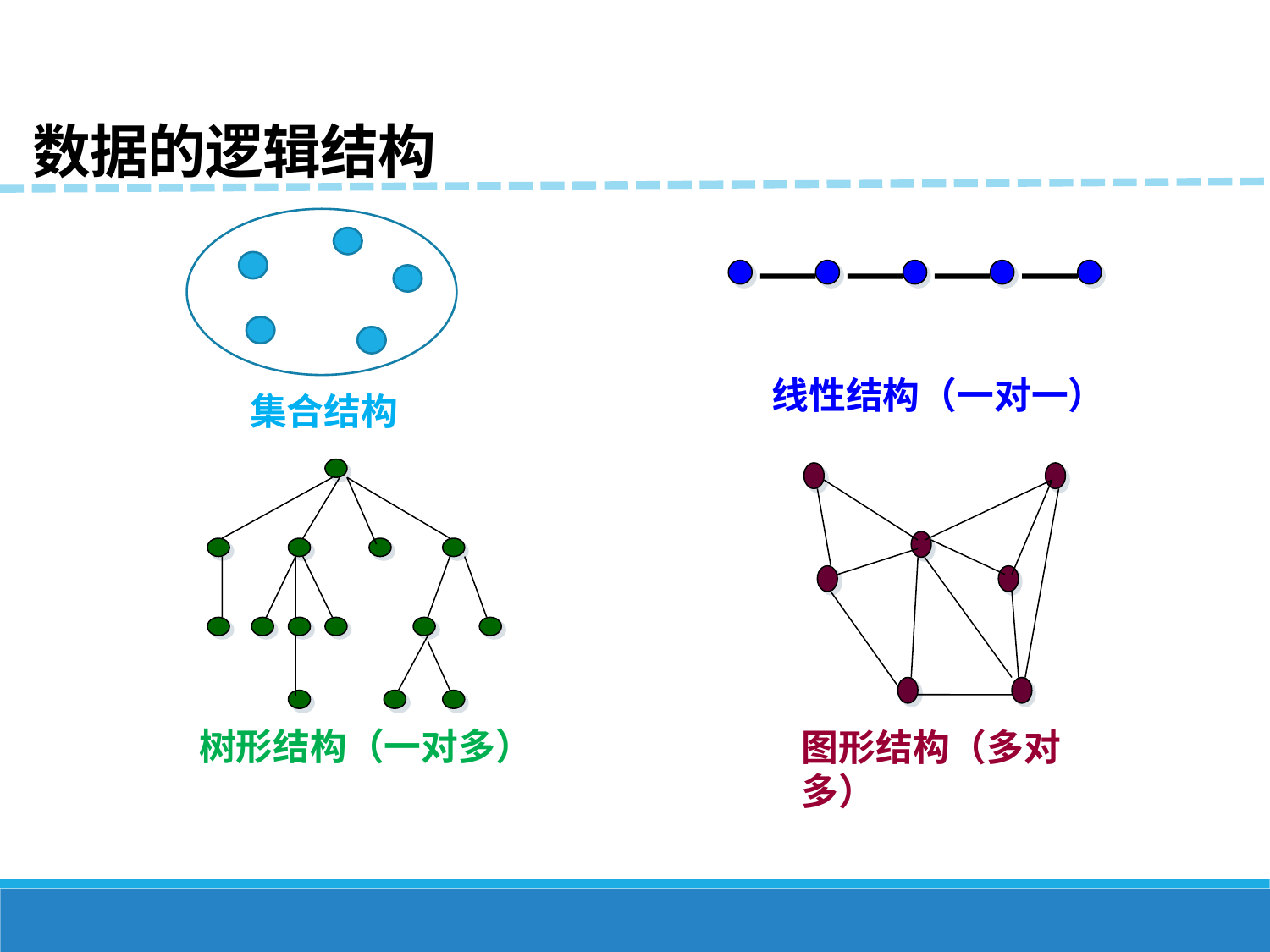

数据的逻辑结构

线性结构（一对一）
集合结构

树形结构（一对多）
图形结构（多对多）